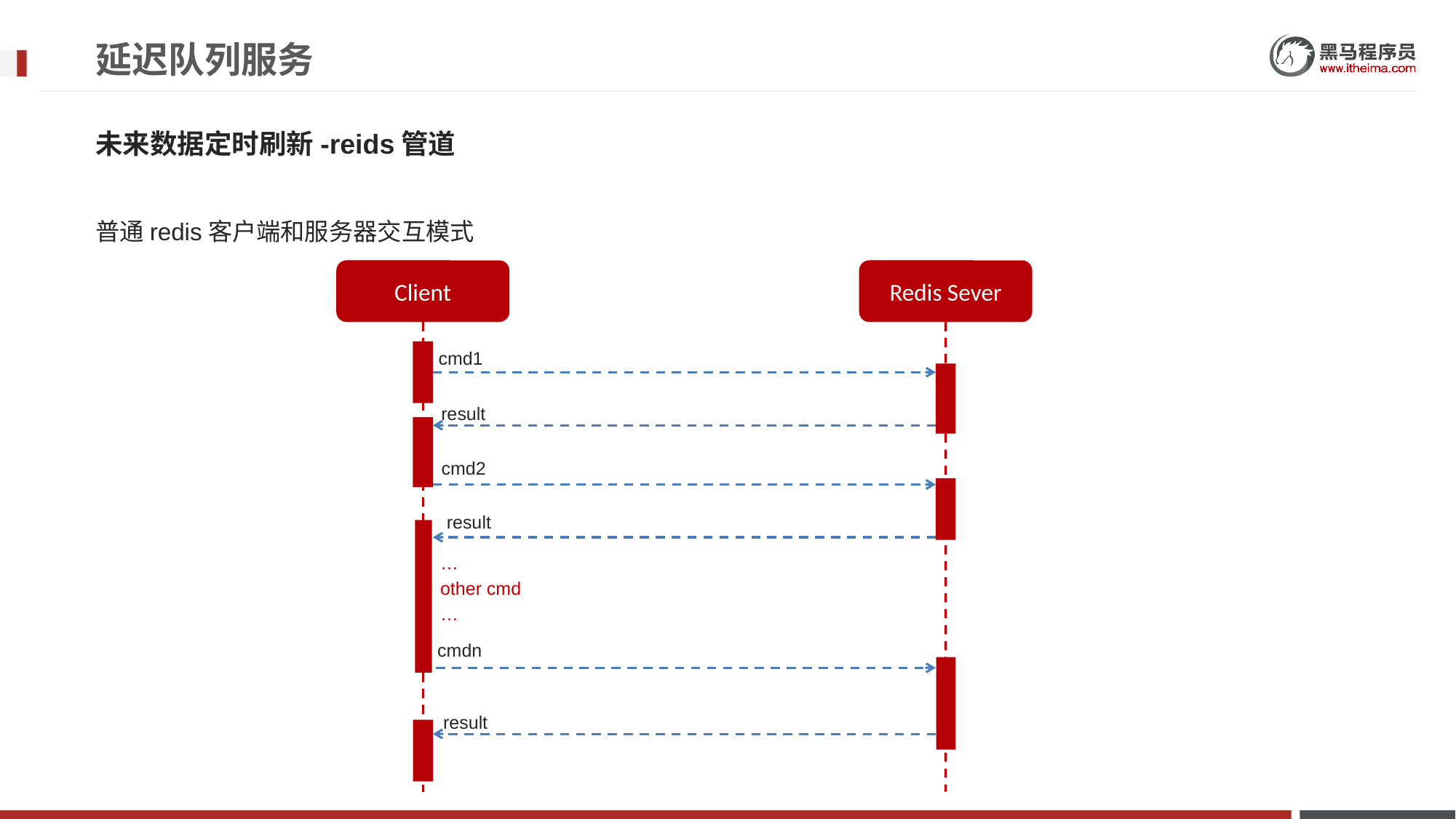

# 延迟队列服务
未来数据定时刷新-reids管道
普通redis客户端和服务器交互模式
Client
Redis Sever
cmd1

result

cmd2

result

…
other cmd
…
cmdn

result